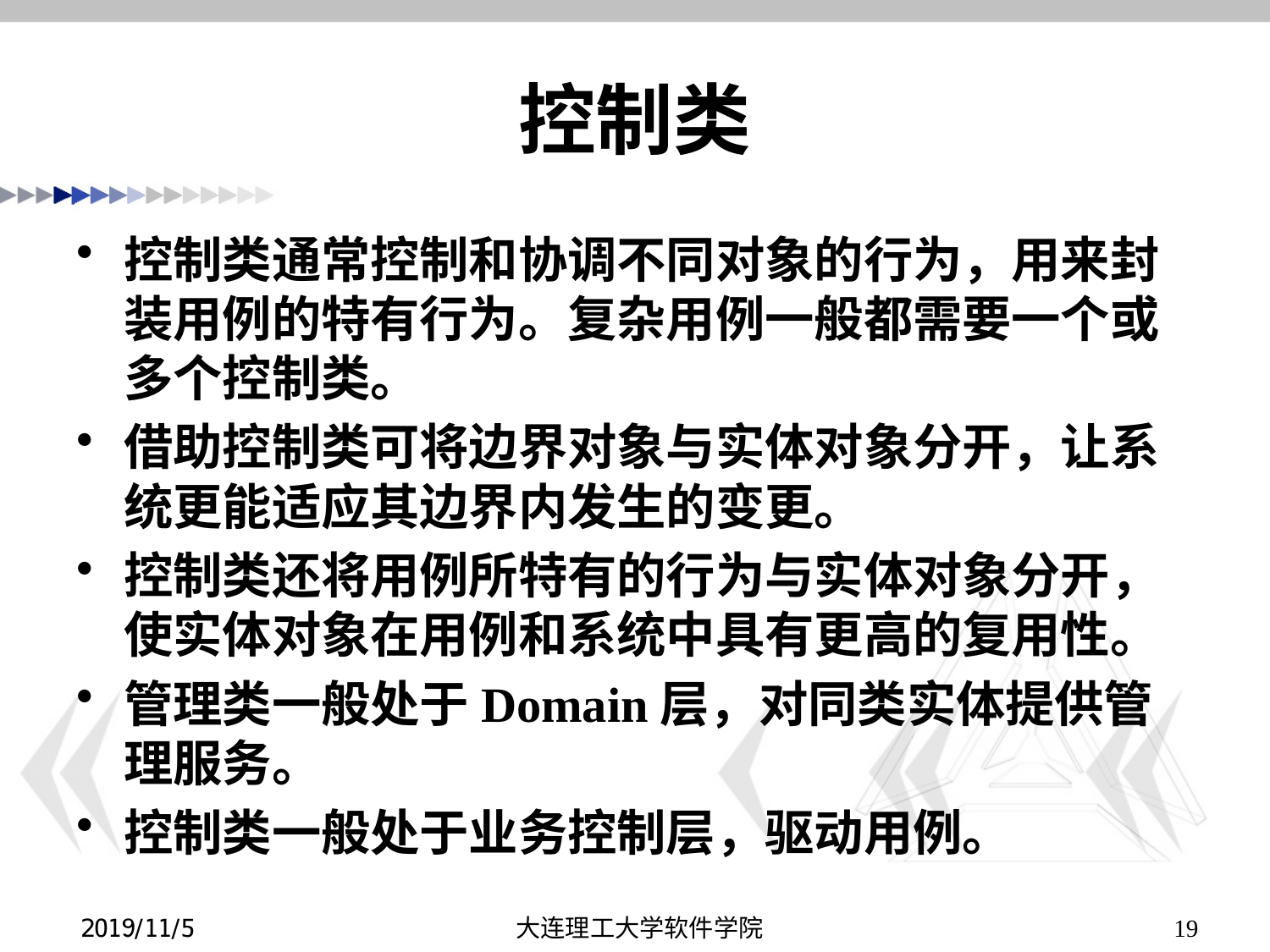

# 控制类
控制类通常控制和协调不同对象的行为，用来封装用例的特有行为。复杂用例一般都需要一个或多个控制类。
借助控制类可将边界对象与实体对象分开，让系统更能适应其边界内发生的变更。
控制类还将用例所特有的行为与实体对象分开，使实体对象在用例和系统中具有更高的复用性。
管理类一般处于Domain层，对同类实体提供管理服务。
控制类一般处于业务控制层，驱动用例。

2019/11/5
大连理工大学软件学院
19